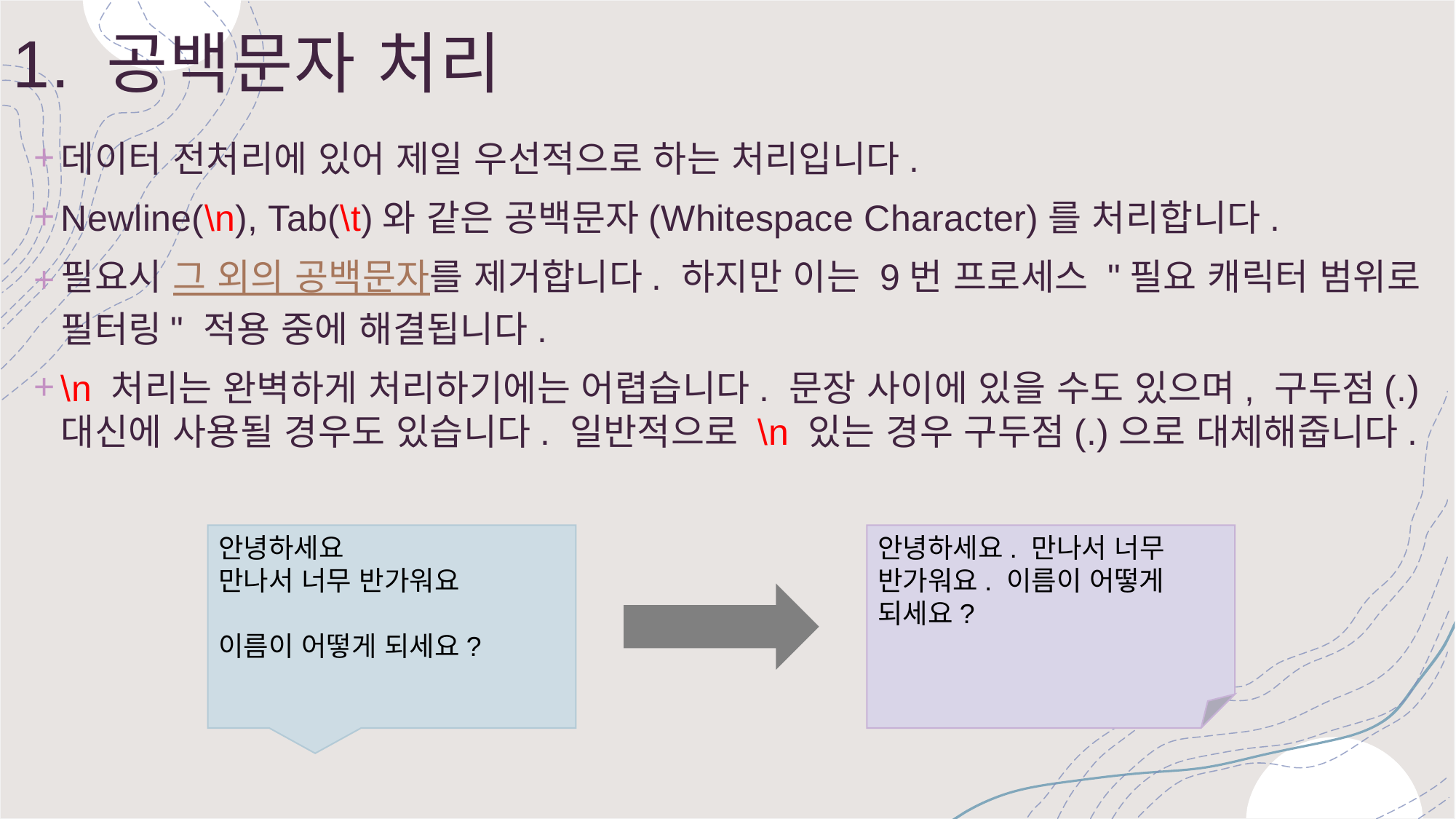

# 1. 공백문자 처리
데이터 전처리에 있어 제일 우선적으로 하는 처리입니다.
Newline(\n), Tab(\t)와 같은 공백문자(Whitespace Character)를 처리합니다.
필요시 그 외의 공백문자를 제거합니다. 하지만 이는 9번 프로세스 "필요 캐릭터 범위로 필터링" 적용 중에 해결됩니다.
\n 처리는 완벽하게 처리하기에는 어렵습니다. 문장 사이에 있을 수도 있으며, 구두점(.) 대신에 사용될 경우도 있습니다. 일반적으로 \n 있는 경우 구두점(.)으로 대체해줍니다.
안녕하세요. 만나서 너무 반가워요. 이름이 어떻게 되세요?
안녕하세요
만나서 너무 반가워요

이름이 어떻게 되세요?